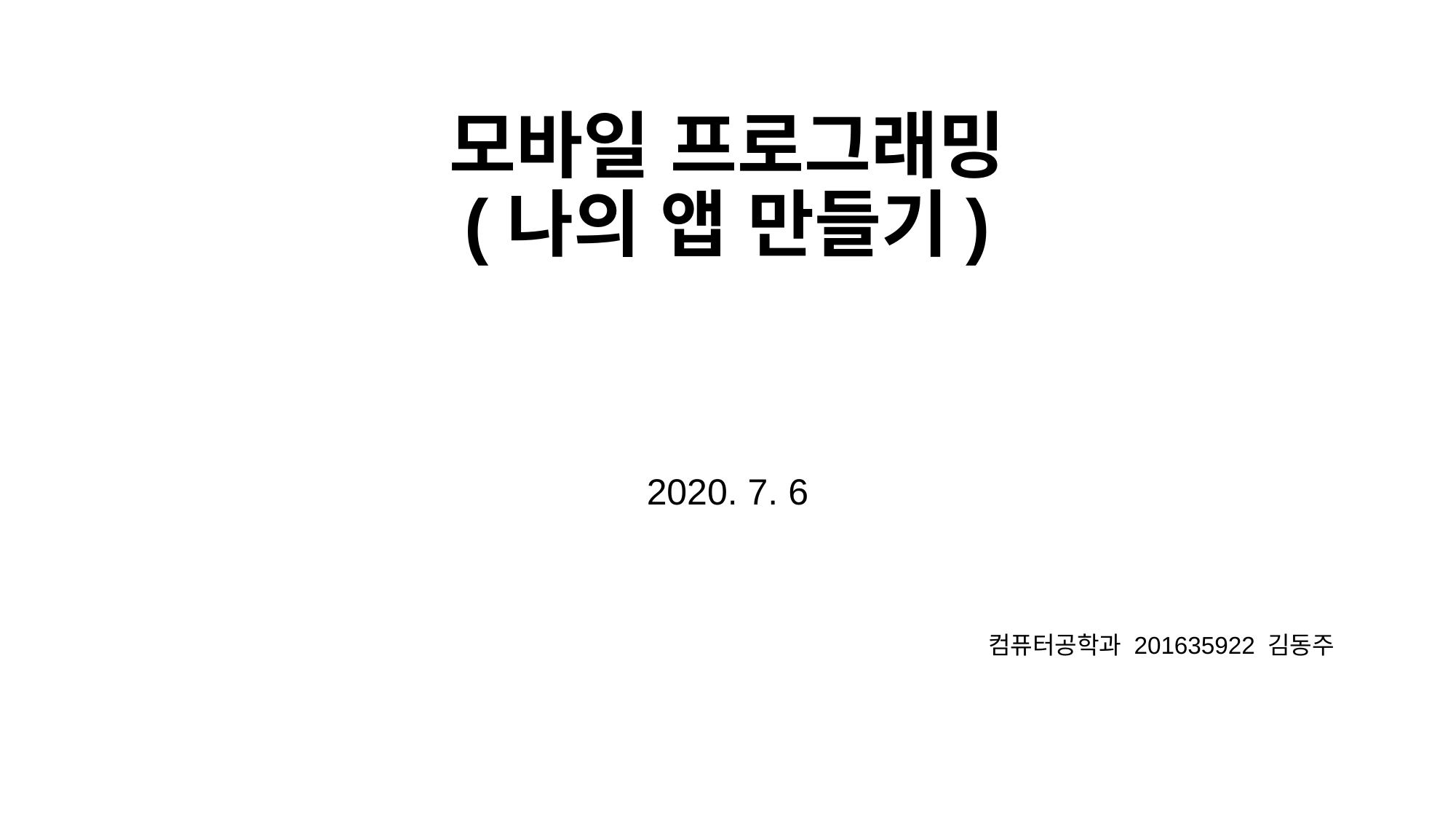

# 모바일 프로그래밍 (나의 앱 만들기)
2020. 7. 6
컴퓨터공학과 201635922 김동주